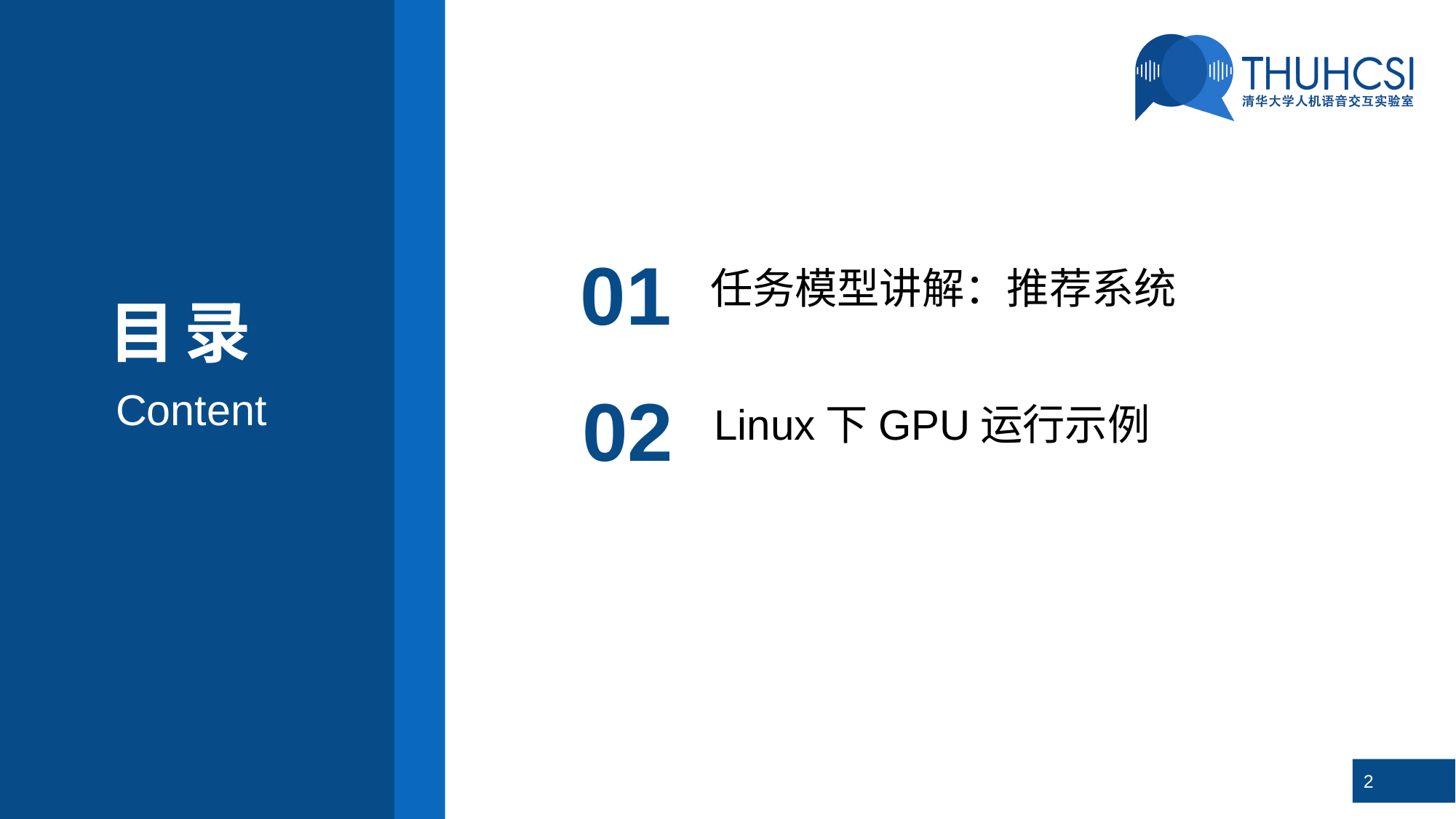

01
任务模型讲解：推荐系统
目录
Content
02
Linux下GPU运行示例
2